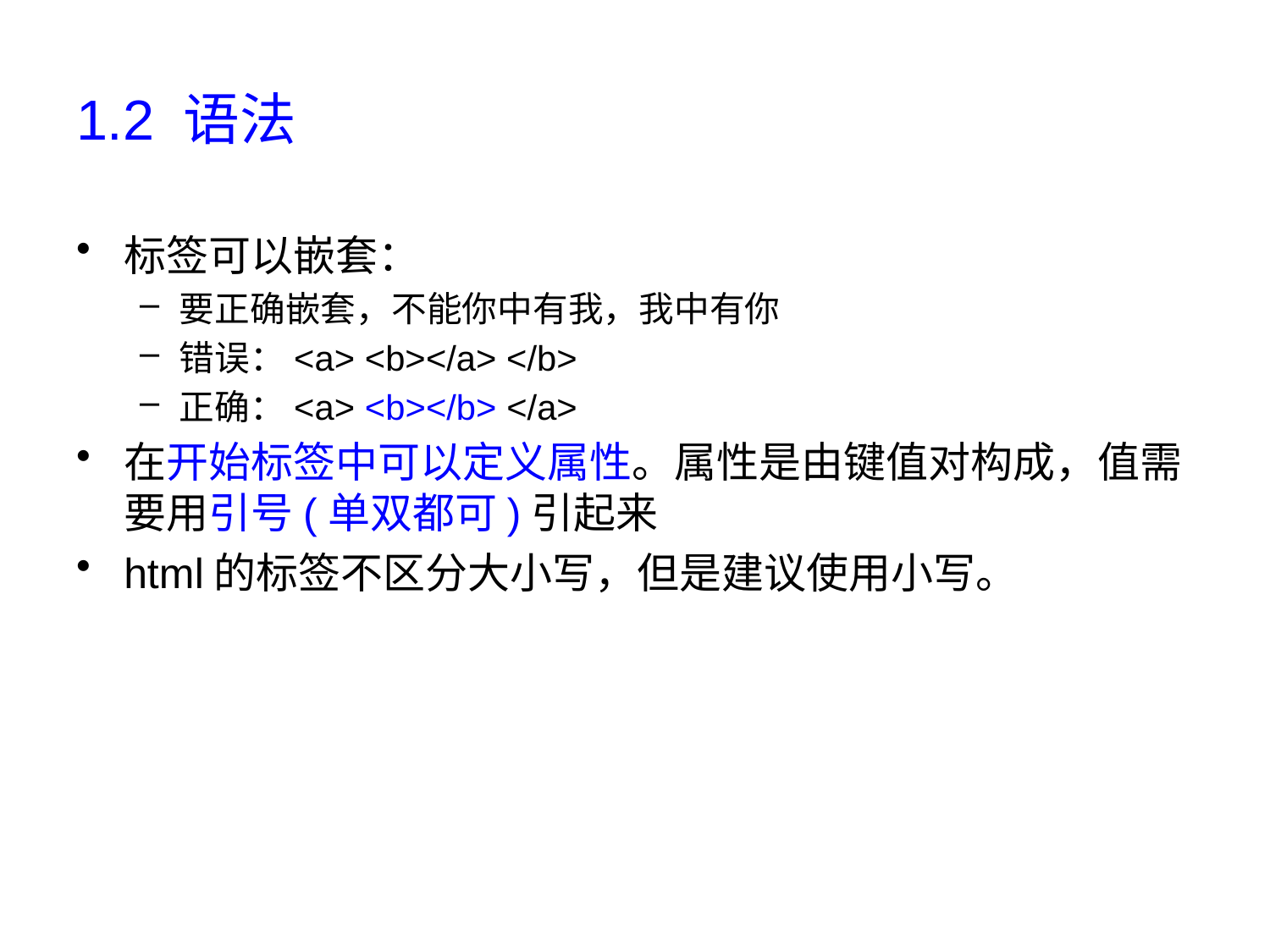

# 1.2 语法
标签可以嵌套：
要正确嵌套，不能你中有我，我中有你
错误：<a> <b></a> </b>
正确：<a> <b></b> </a>
在开始标签中可以定义属性。属性是由键值对构成，值需要用引号(单双都可)引起来
html的标签不区分大小写，但是建议使用小写。